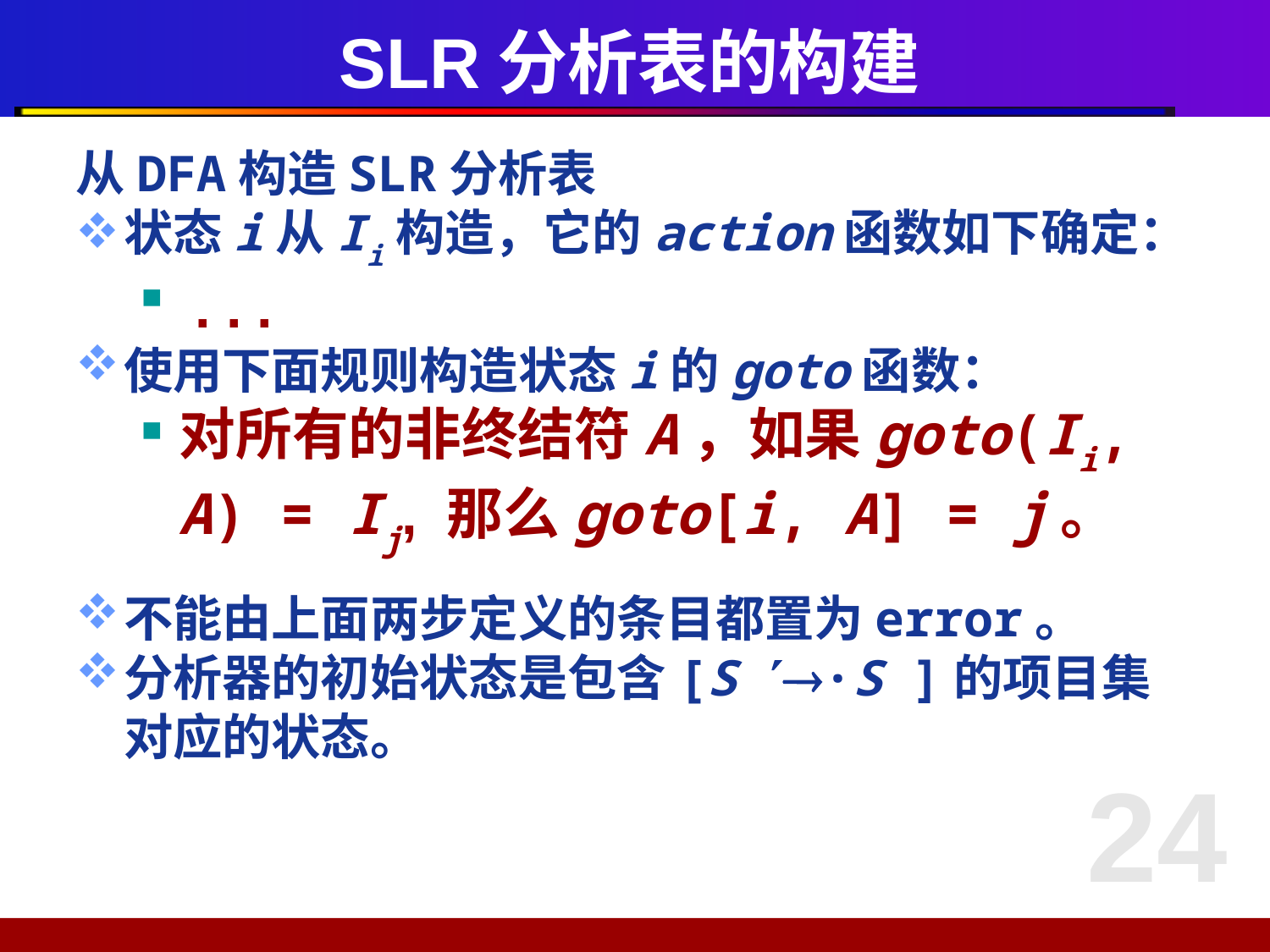

# SLR分析表的构建
从DFA构造SLR分析表
状态i从Ii构造，它的action函数如下确定：
 . . .
使用下面规则构造状态i的goto函数：
对所有的非终结符A，如果goto(Ii, A) = Ij, 那么goto[i, A] = j。
不能由上面两步定义的条目都置为error。
分析器的初始状态是包含[S ′→·S ]的项目集对应的状态。

24